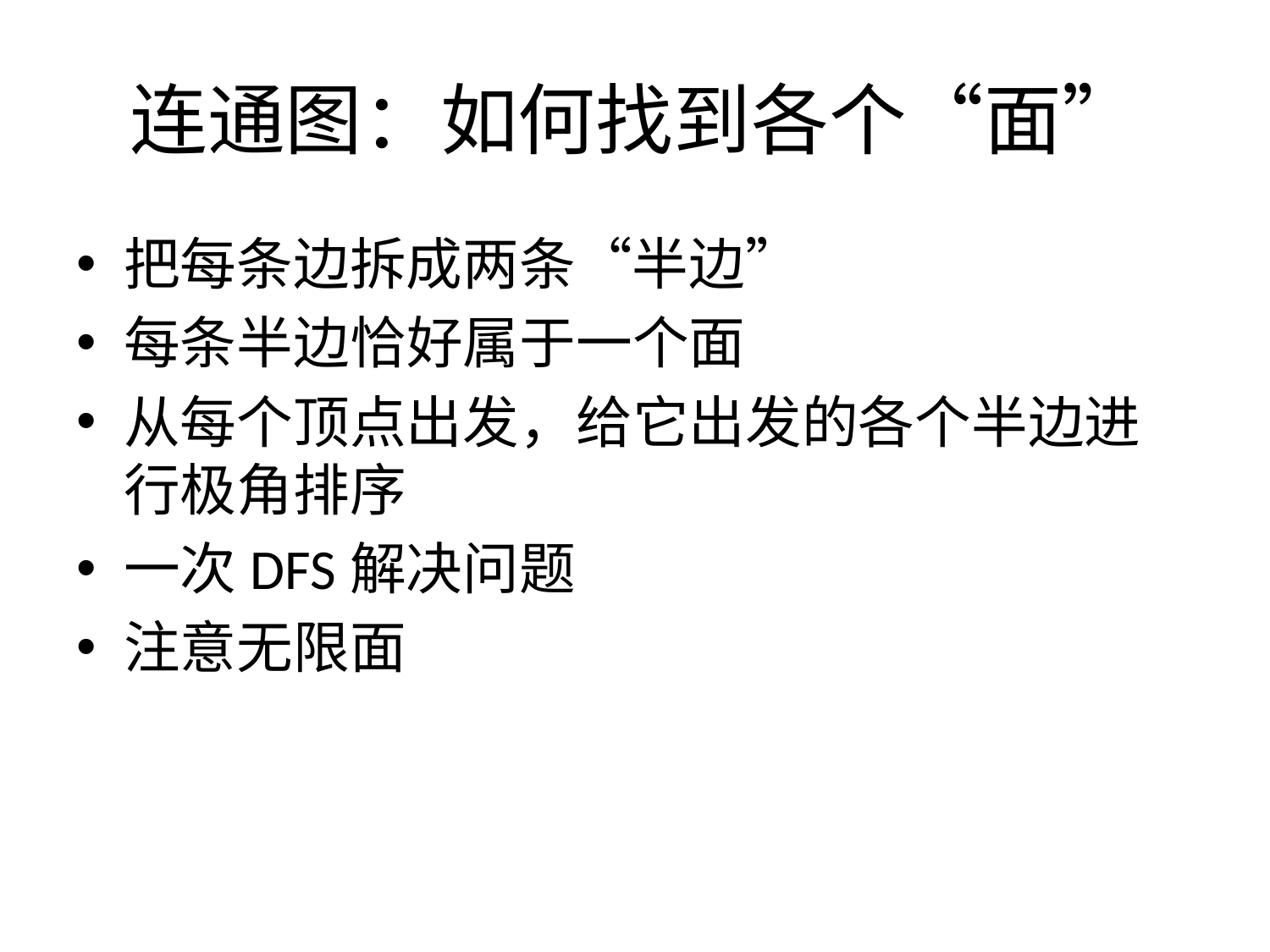

# 连通图：如何找到各个“面”
把每条边拆成两条“半边”
每条半边恰好属于一个面
从每个顶点出发，给它出发的各个半边进行极角排序
一次DFS解决问题
注意无限面